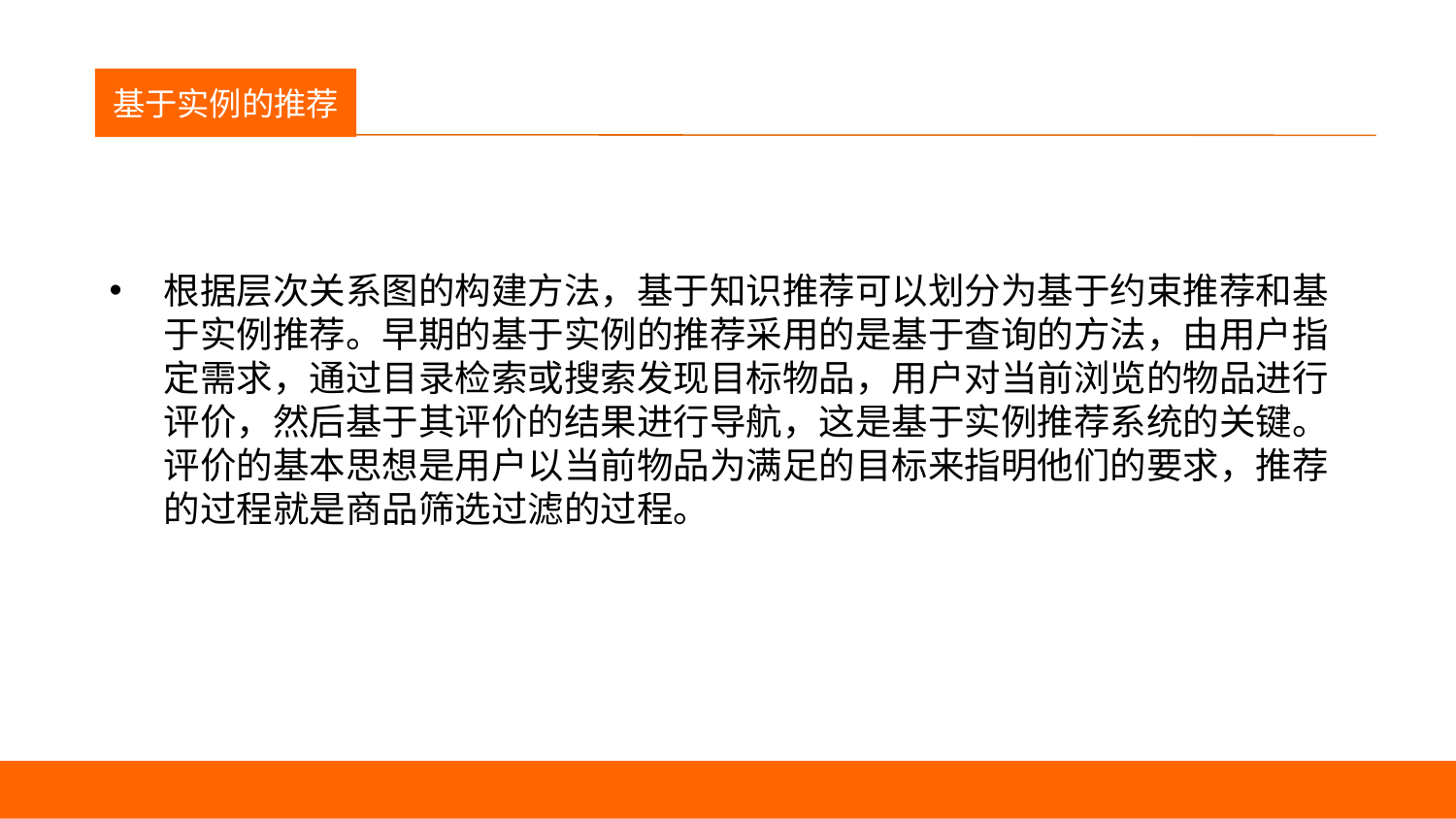

议程
基于实例的推荐

根据层次关系图的构建方法，基于知识推荐可以划分为基于约束推荐和基于实例推荐。早期的基于实例的推荐采用的是基于查询的方法，由用户指定需求，通过目录检索或搜索发现目标物品，用户对当前浏览的物品进行评价，然后基于其评价的结果进行导航，这是基于实例推荐系统的关键。评价的基本思想是用户以当前物品为满足的目标来指明他们的要求，推荐的过程就是商品筛选过滤的过程。